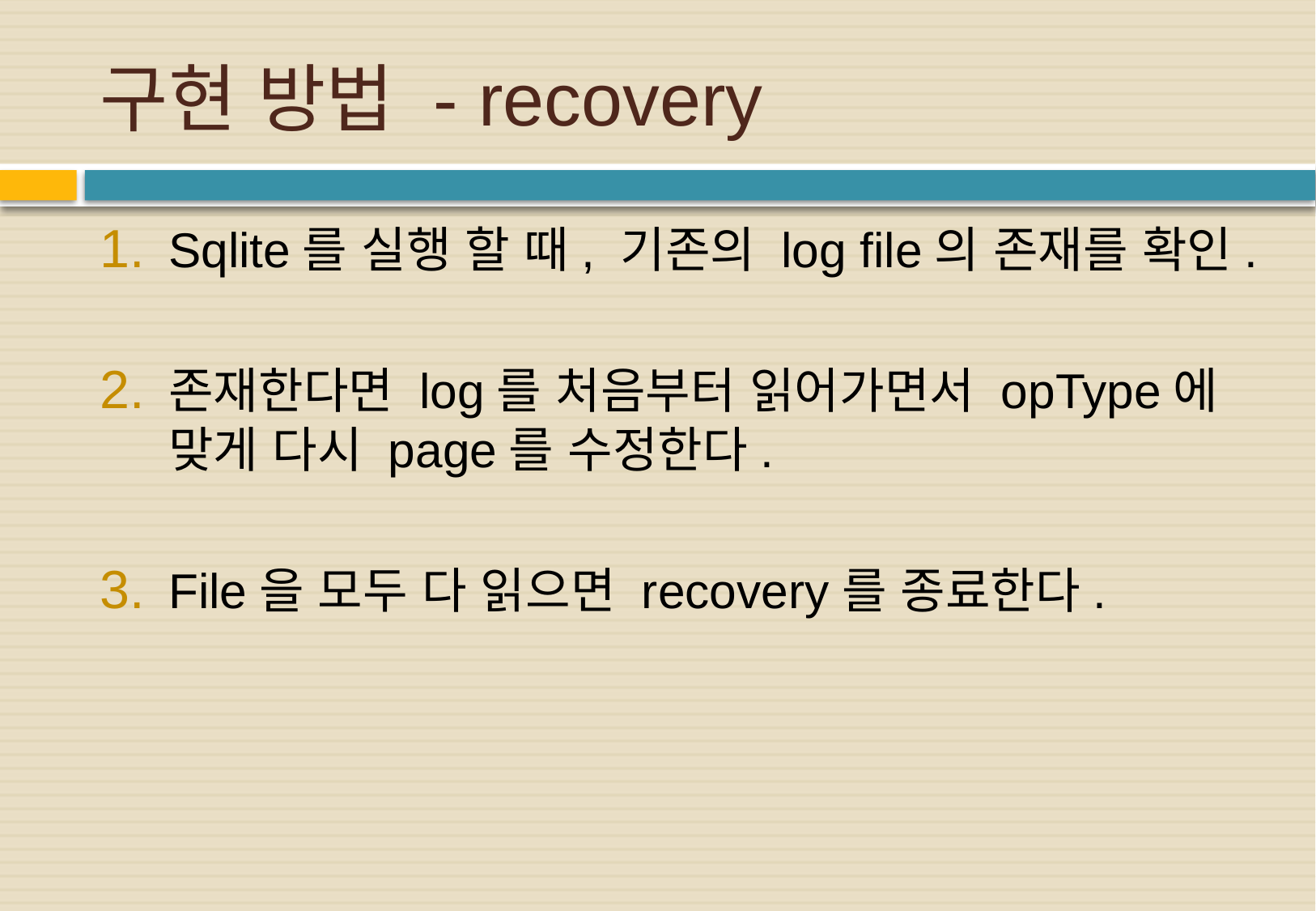

# 구현 방법 - recovery
Sqlite를 실행 할 때, 기존의 log file의 존재를 확인.

존재한다면 log를 처음부터 읽어가면서 opType에 맞게 다시 page를 수정한다.

File을 모두 다 읽으면 recovery를 종료한다.